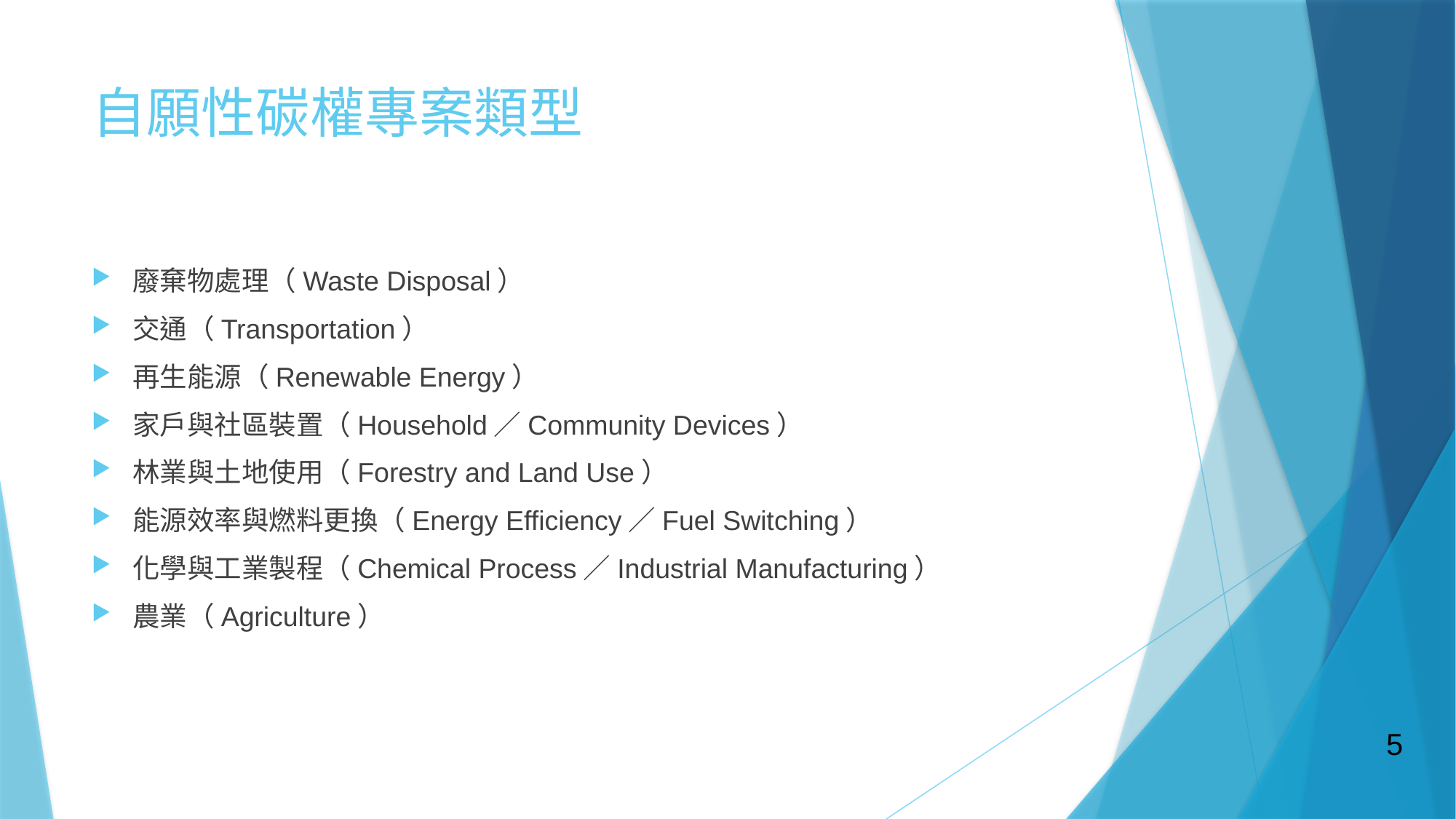

# 自願性碳權專案類型
廢棄物處理（Waste Disposal）
交通（Transportation）
再生能源（Renewable Energy）
家戶與社區裝置（Household／Community Devices）
林業與土地使用（Forestry and Land Use）
能源效率與燃料更換（Energy Efficiency／Fuel Switching）
化學與工業製程（Chemical Process／Industrial Manufacturing）
農業（Agriculture）
5